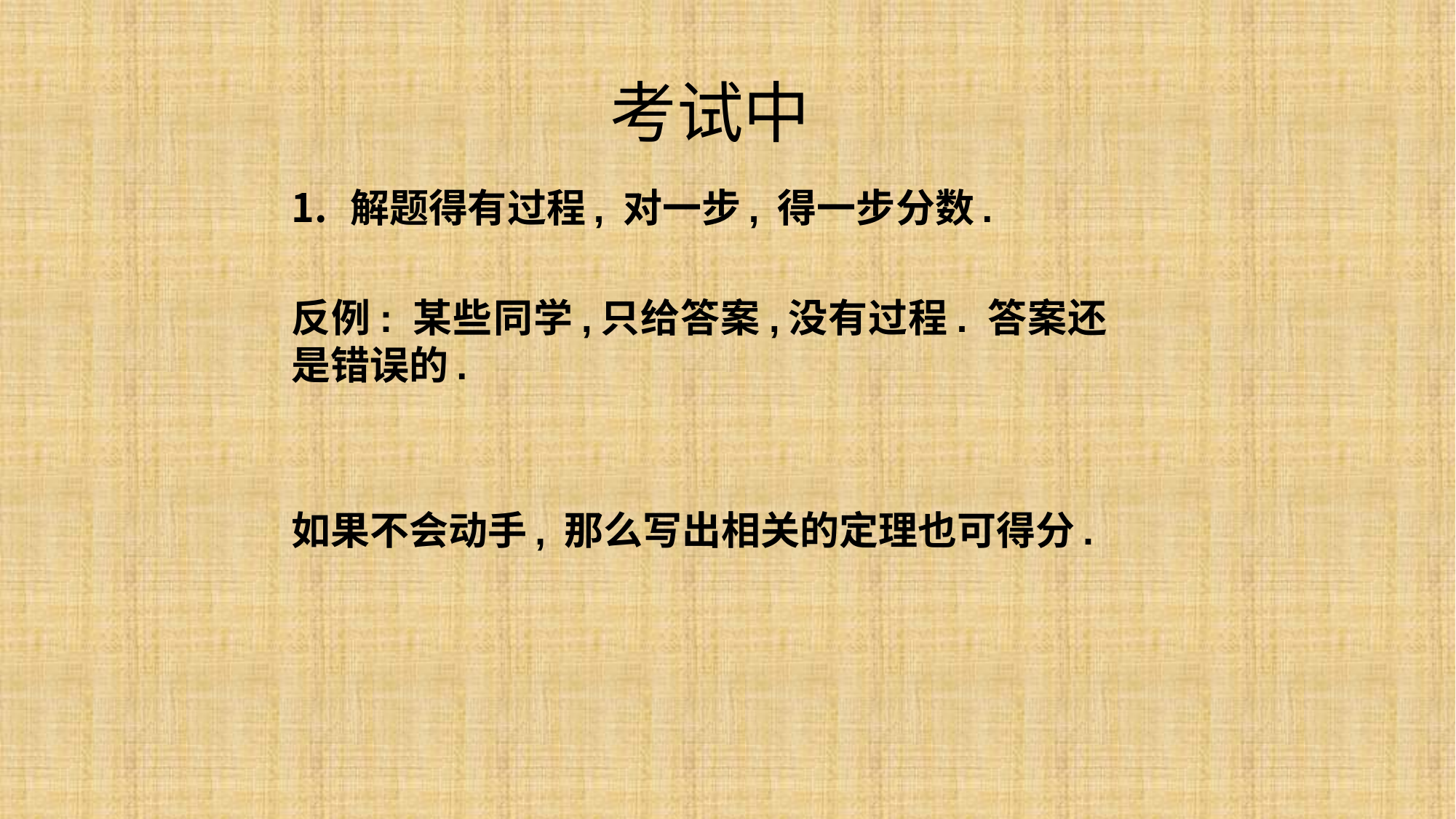

# 考试中
解题得有过程, 对一步, 得一步分数.

反例: 某些同学,只给答案,没有过程. 答案还是错误的.

如果不会动手, 那么写出相关的定理也可得分.